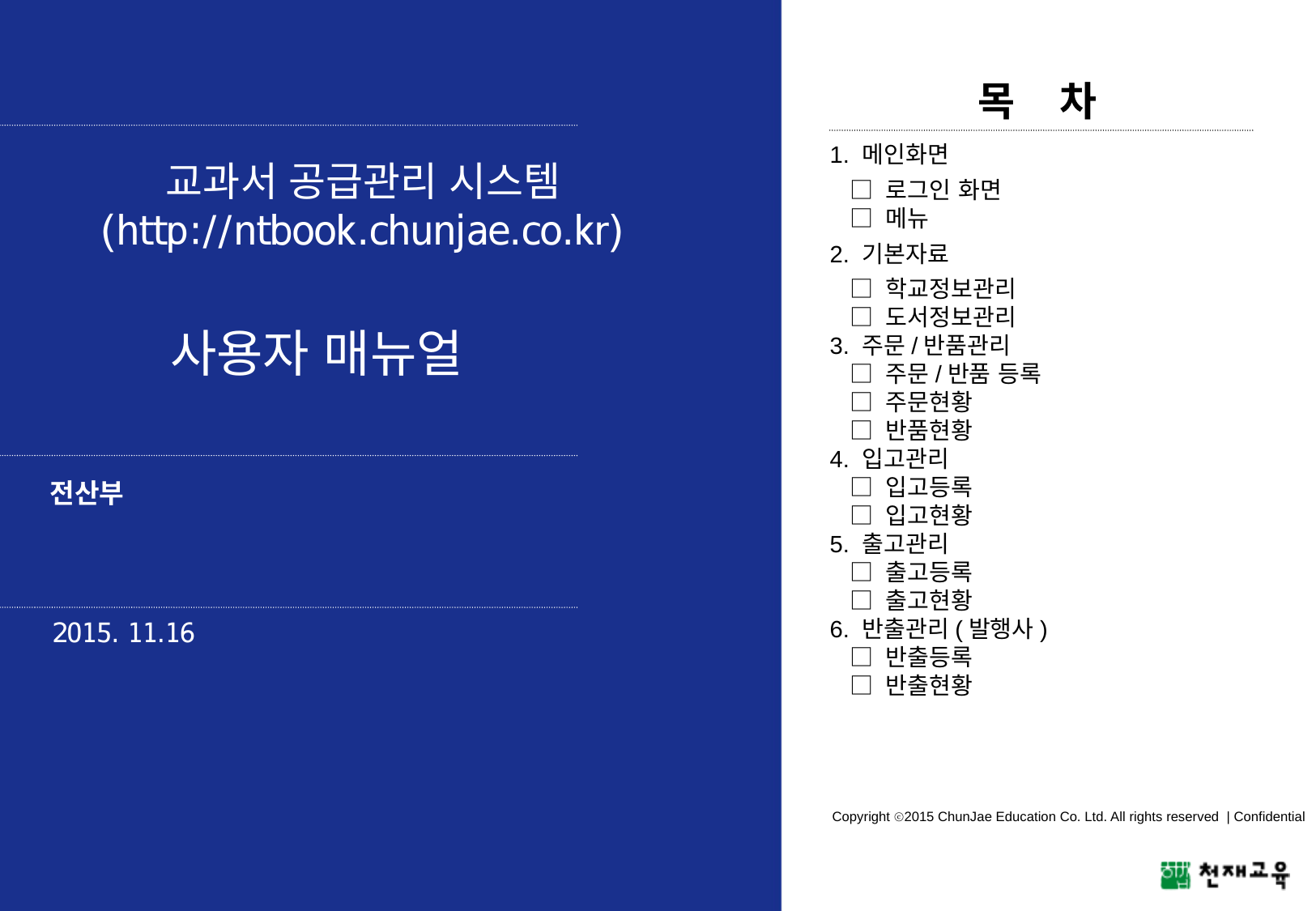

목    차

1. 메인화면
   □ 로그인 화면
   □ 메뉴
2. 기본자료
   □ 학교정보관리
   □ 도서정보관리
3. 주문/반품관리
   □ 주문/반품 등록
   □ 주문현황
   □ 반품현황
4. 입고관리
   □ 입고등록
   □ 입고현황
5. 출고관리
   □ 출고등록
   □ 출고현황
6. 반출관리(발행사)
   □ 반출등록
   □ 반출현황

교과서 공급관리 시스템
(http://ntbook.chunjae.co.kr)
사용자 매뉴얼

전산부

2015. 11.16
Copyright ⓒ2015 ChunJae Education Co. Ltd. All rights reserved  | Confidential